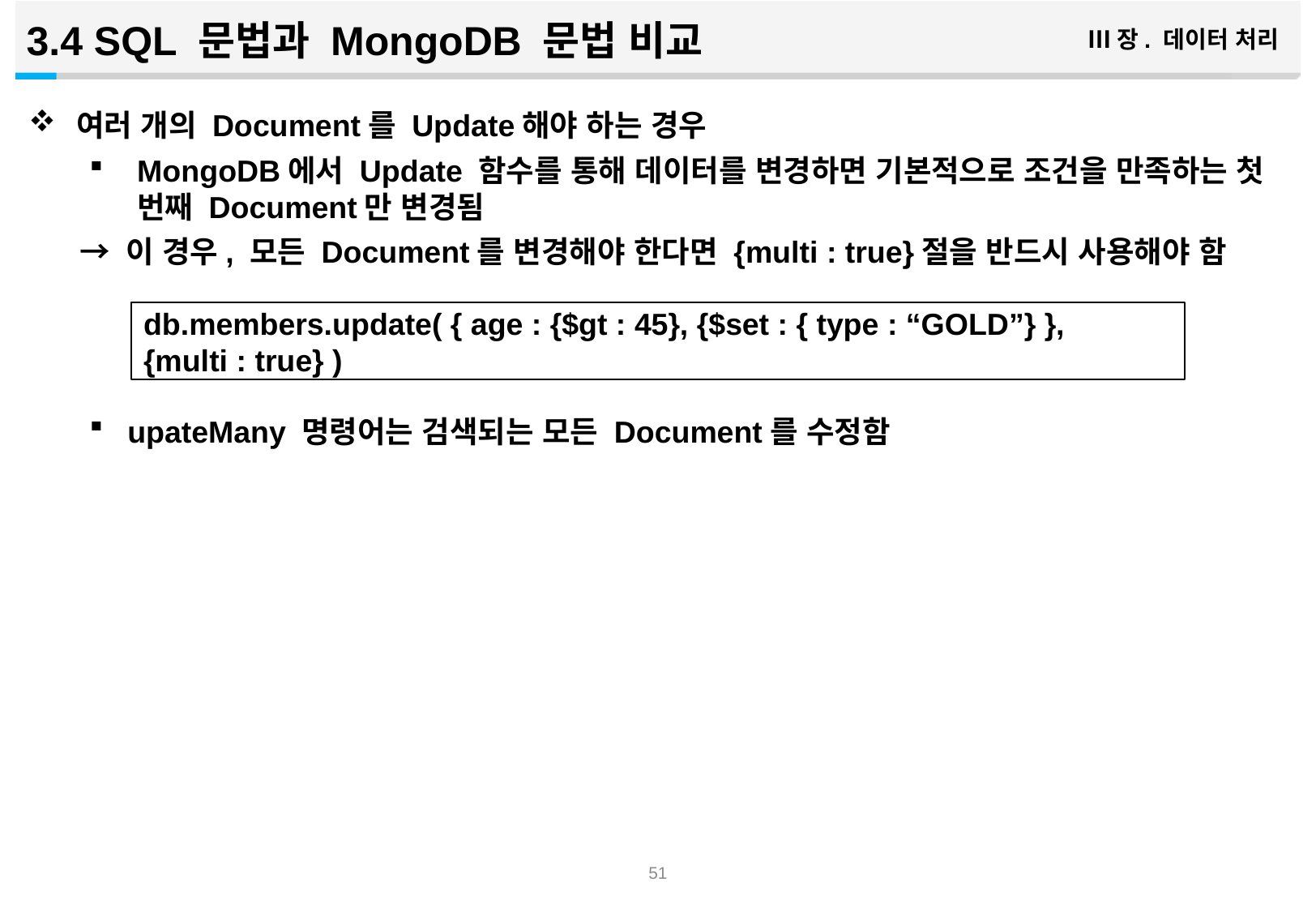

3.4 SQL 문법과 MongoDB 문법 비교
Ⅲ장. 데이터 처리
여러 개의 Document를 Update해야 하는 경우
MongoDB에서 Update 함수를 통해 데이터를 변경하면 기본적으로 조건을 만족하는 첫 번째 Document만 변경됨
      → 이 경우, 모든 Document를 변경해야 한다면 {multi : true}절을 반드시 사용해야 함

upateMany 명령어는 검색되는 모든 Document를 수정함

db.members.update( { age : {$gt : 45}, {$set : { type : “GOLD”} }, {multi : true} )
51